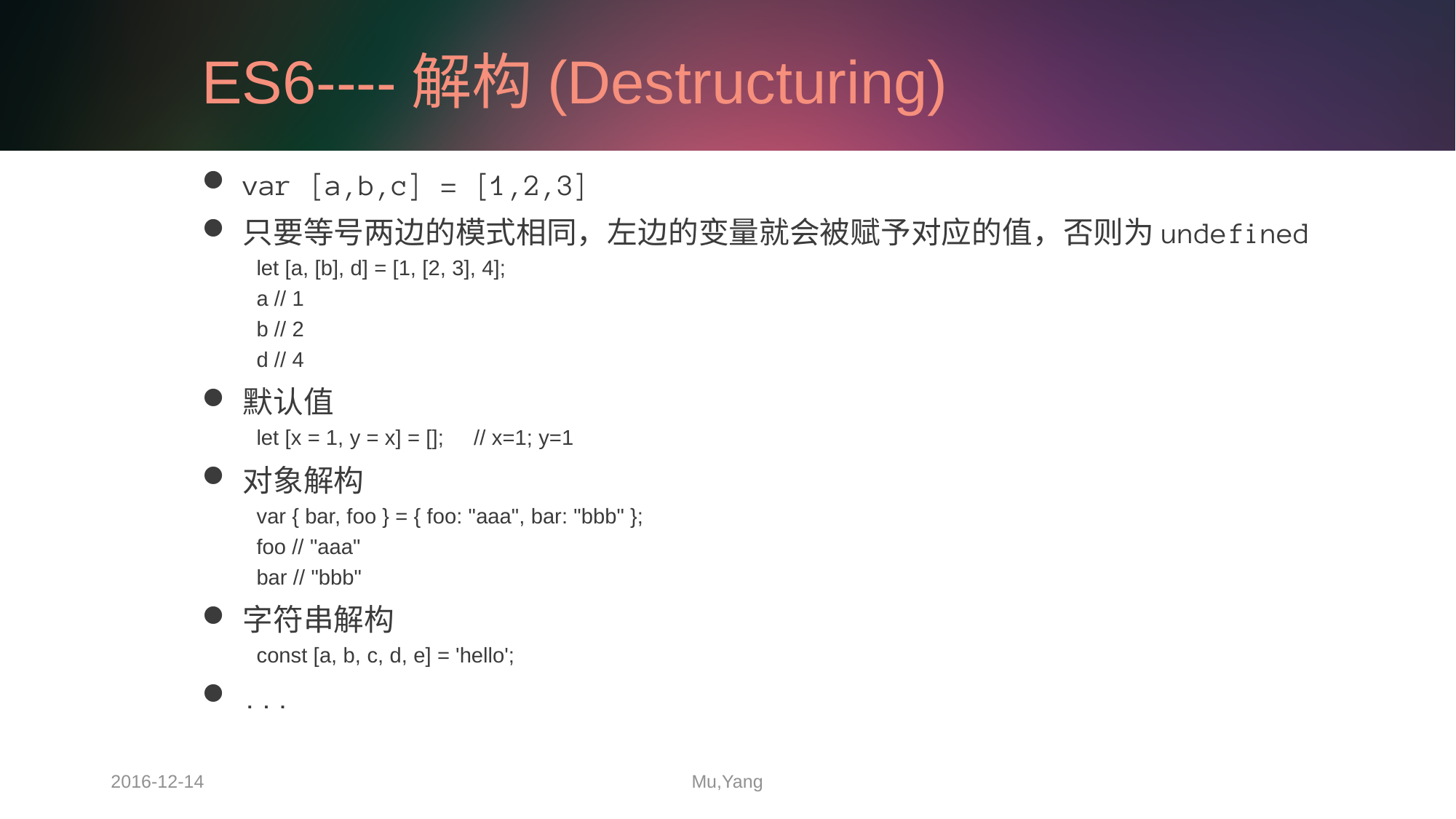

# ES6----解构(Destructuring)
var [a,b,c] = [1,2,3]
只要等号两边的模式相同，左边的变量就会被赋予对应的值，否则为undefined
let [a, [b], d] = [1, [2, 3], 4];
a // 1
b // 2
d // 4
默认值
let [x = 1, y = x] = [];     // x=1; y=1
对象解构
var { bar, foo } = { foo: "aaa", bar: "bbb" };
foo // "aaa"
bar // "bbb"
字符串解构
const [a, b, c, d, e] = 'hello';
...

2016-12-14
Mu,Yang
117